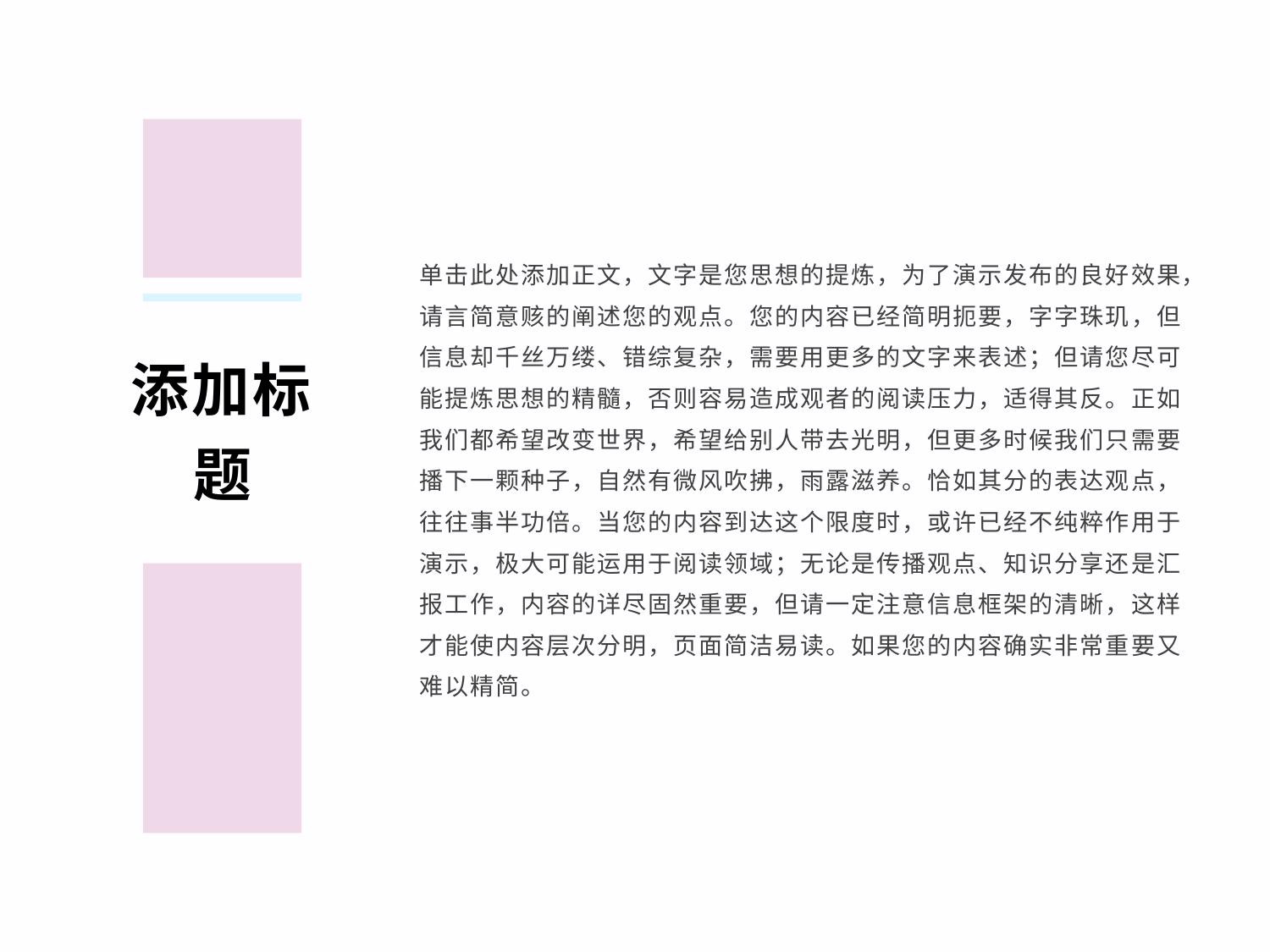

单击此处添加正文，文字是您思想的提炼，为了演示发布的良好效果，请言简意赅的阐述您的观点。您的内容已经简明扼要，字字珠玑，但信息却千丝万缕、错综复杂，需要用更多的文字来表述；但请您尽可能提炼思想的精髓，否则容易造成观者的阅读压力，适得其反。正如我们都希望改变世界，希望给别人带去光明，但更多时候我们只需要播下一颗种子，自然有微风吹拂，雨露滋养。恰如其分的表达观点，往往事半功倍。当您的内容到达这个限度时，或许已经不纯粹作用于演示，极大可能运用于阅读领域；无论是传播观点、知识分享还是汇报工作，内容的详尽固然重要，但请一定注意信息框架的清晰，这样才能使内容层次分明，页面简洁易读。如果您的内容确实非常重要又难以精简。

添加标题